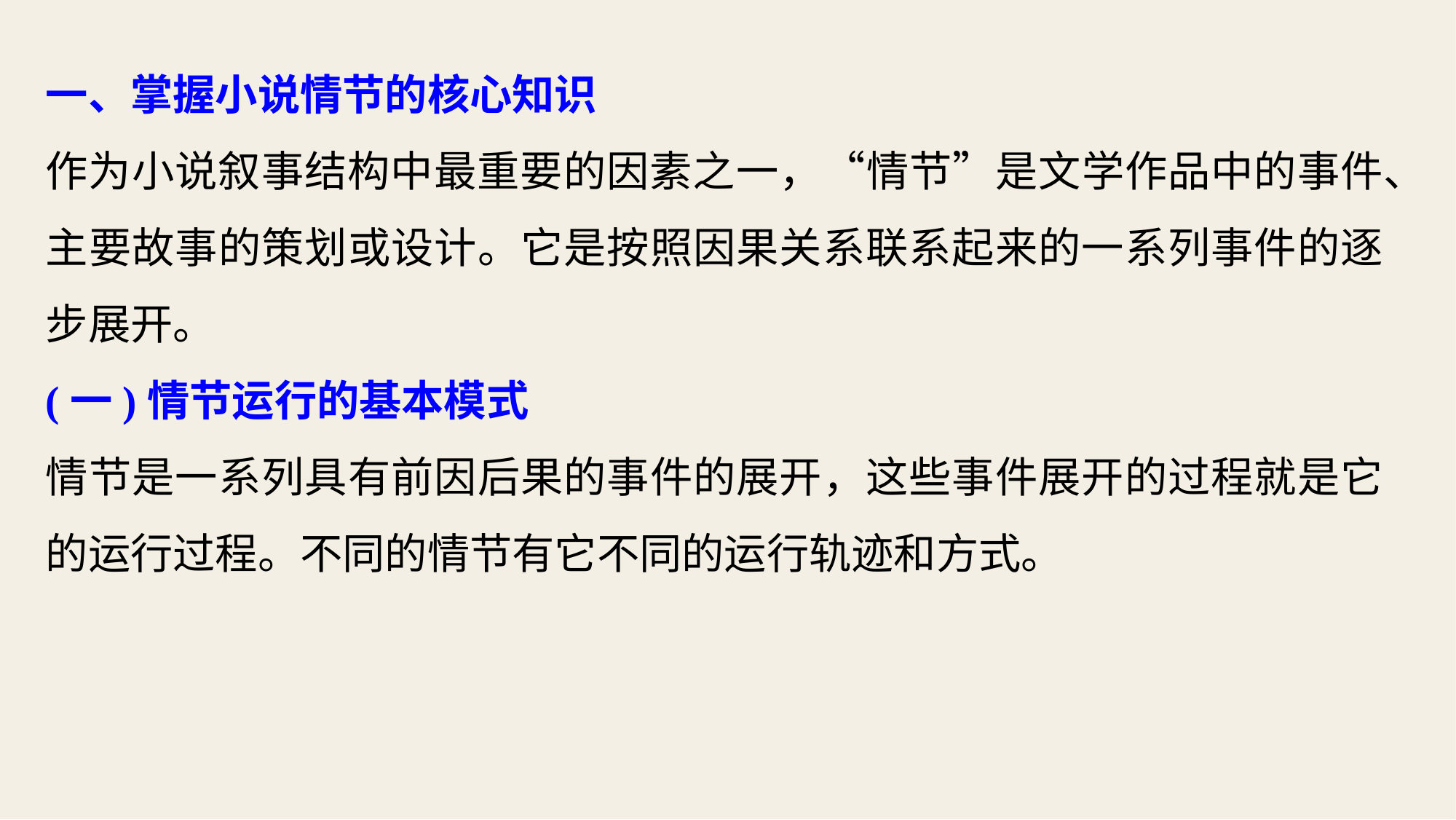

一、掌握小说情节的核心知识
作为小说叙事结构中最重要的因素之一，“情节”是文学作品中的事件、主要故事的策划或设计。它是按照因果关系联系起来的一系列事件的逐步展开。
(一)情节运行的基本模式
情节是一系列具有前因后果的事件的展开，这些事件展开的过程就是它的运行过程。不同的情节有它不同的运行轨迹和方式。